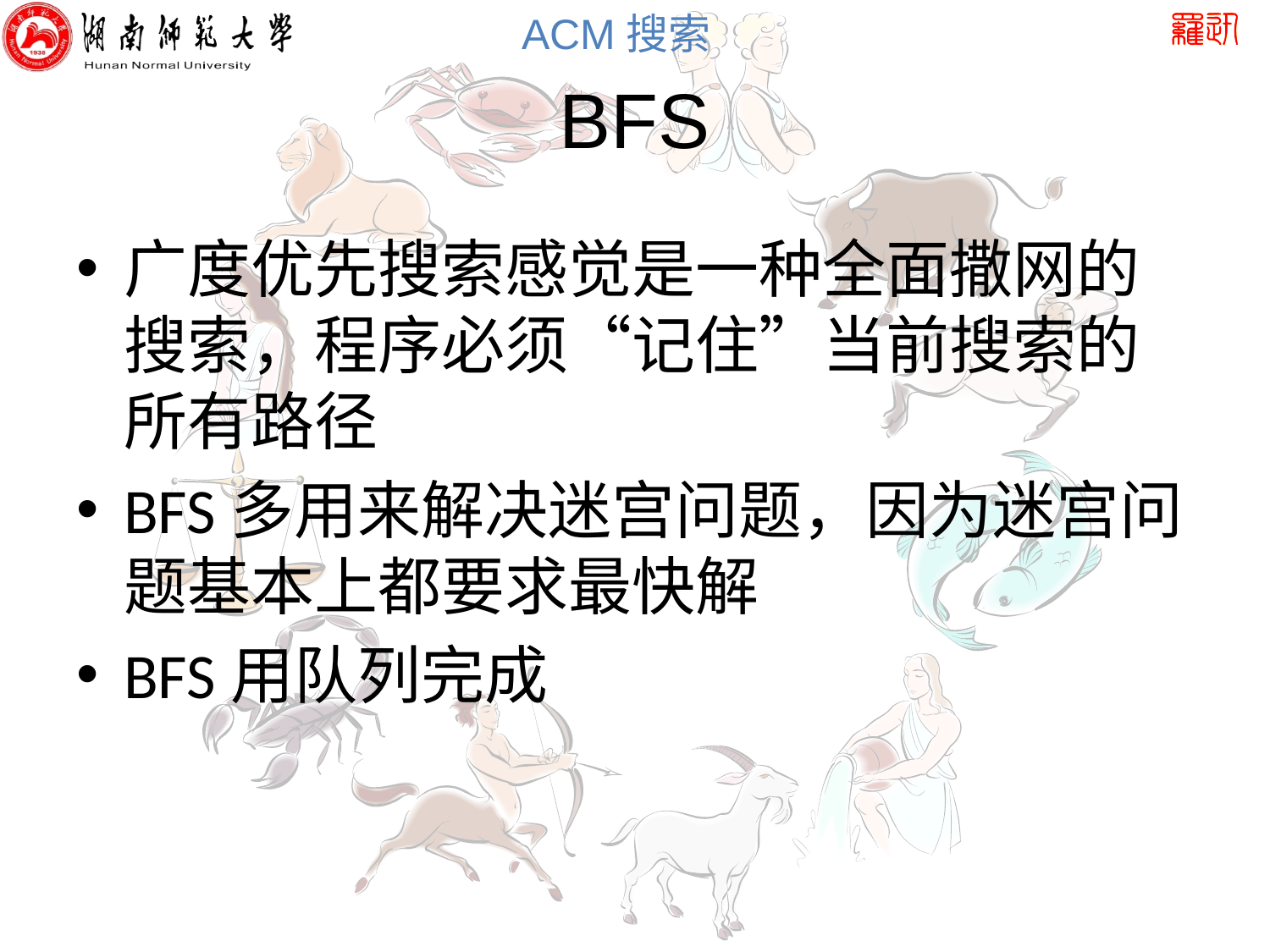

# BFS
广度优先搜索感觉是一种全面撒网的搜索，程序必须“记住”当前搜索的所有路径
BFS多用来解决迷宫问题，因为迷宫问题基本上都要求最快解
BFS用队列完成